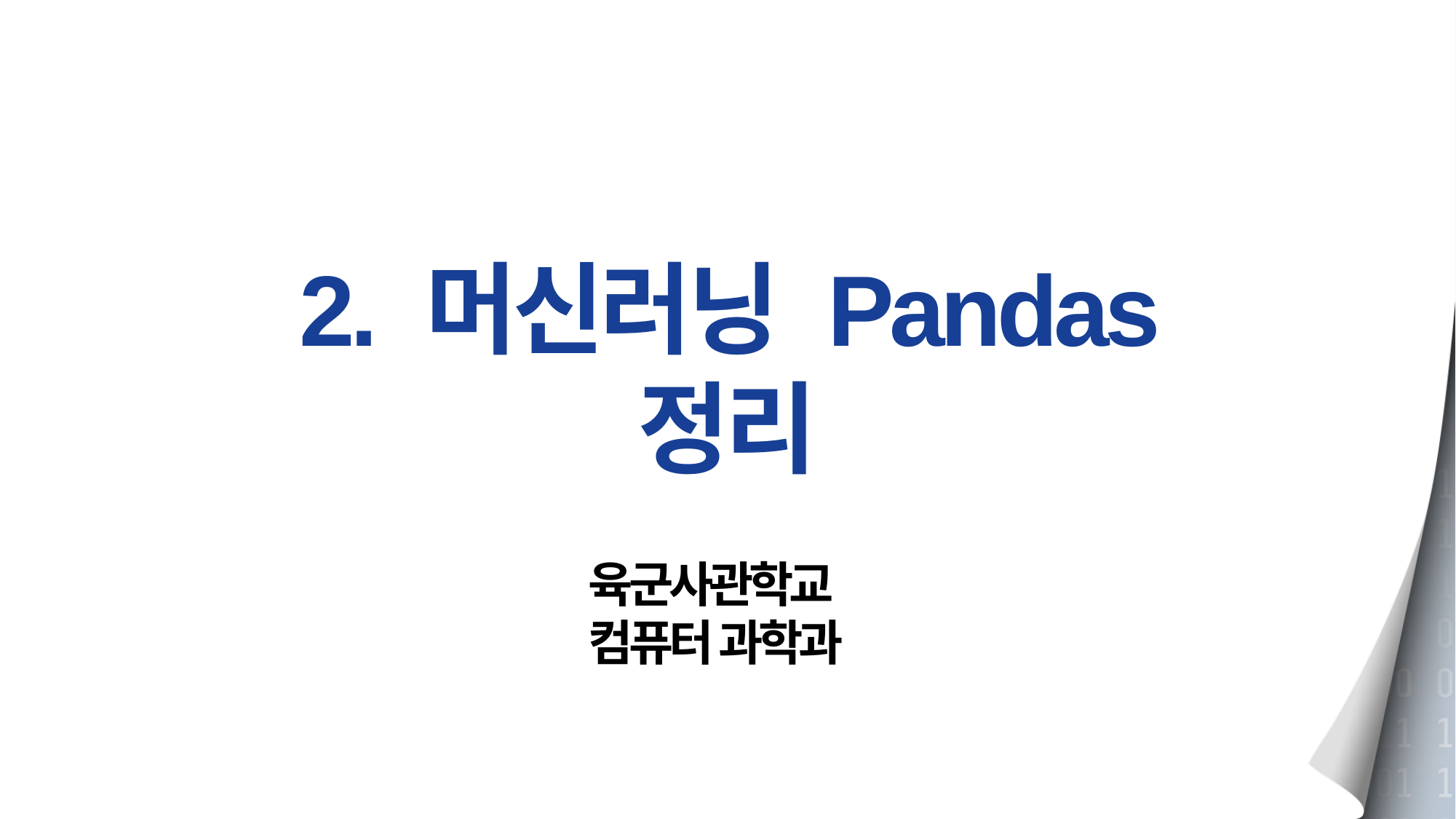

2. 머신러닝 Pandas 정리
육군사관학교
컴퓨터 과학과